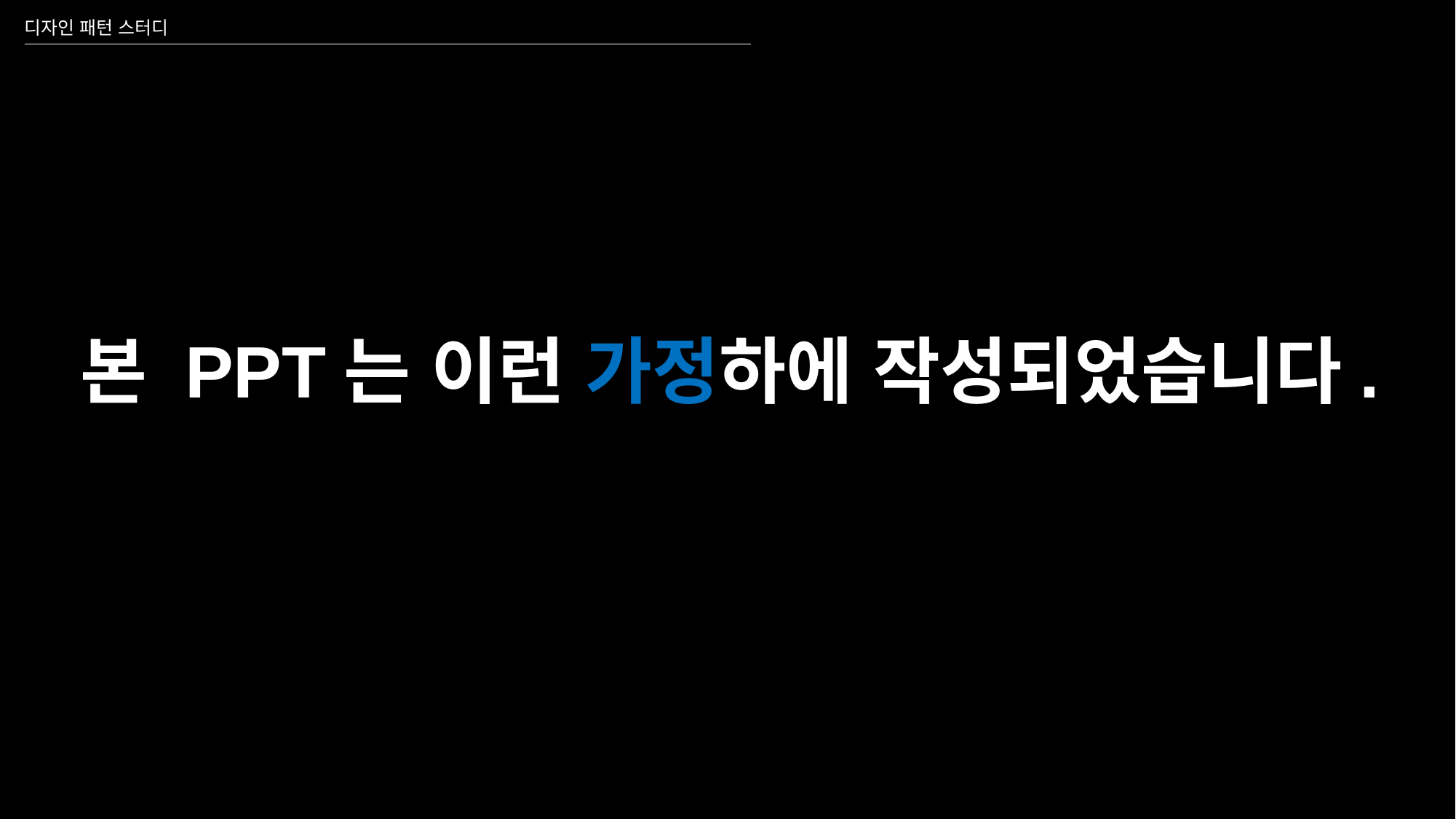

디자인 패턴 스터디
# 본 PPT는 이런 가정하에 작성되었습니다.